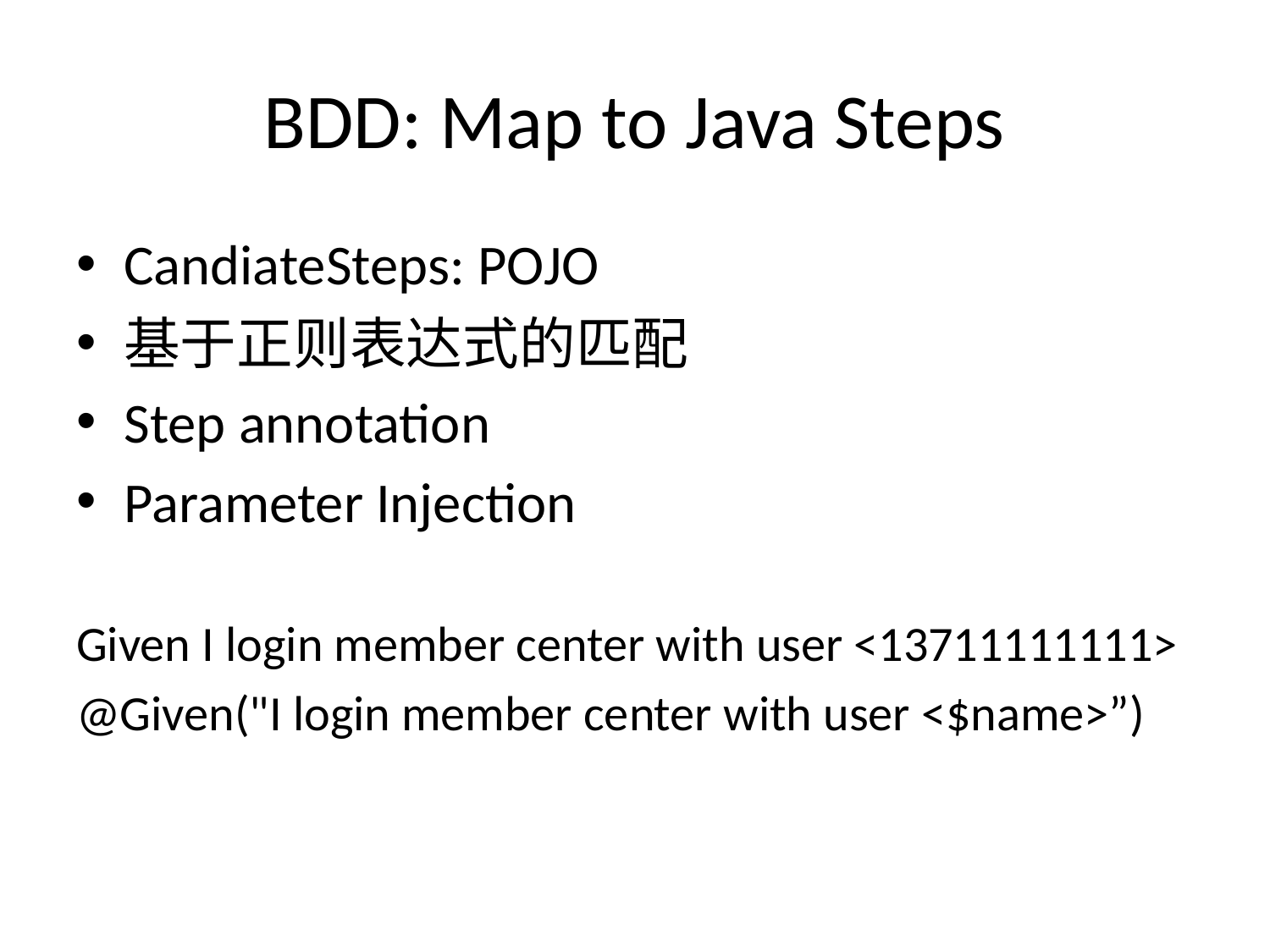

# BDD: Map to Java Steps
CandiateSteps: POJO
基于正则表达式的匹配
Step annotation
Parameter Injection

Given I login member center with user <13711111111>
@Given("I login member center with user <$name>”)